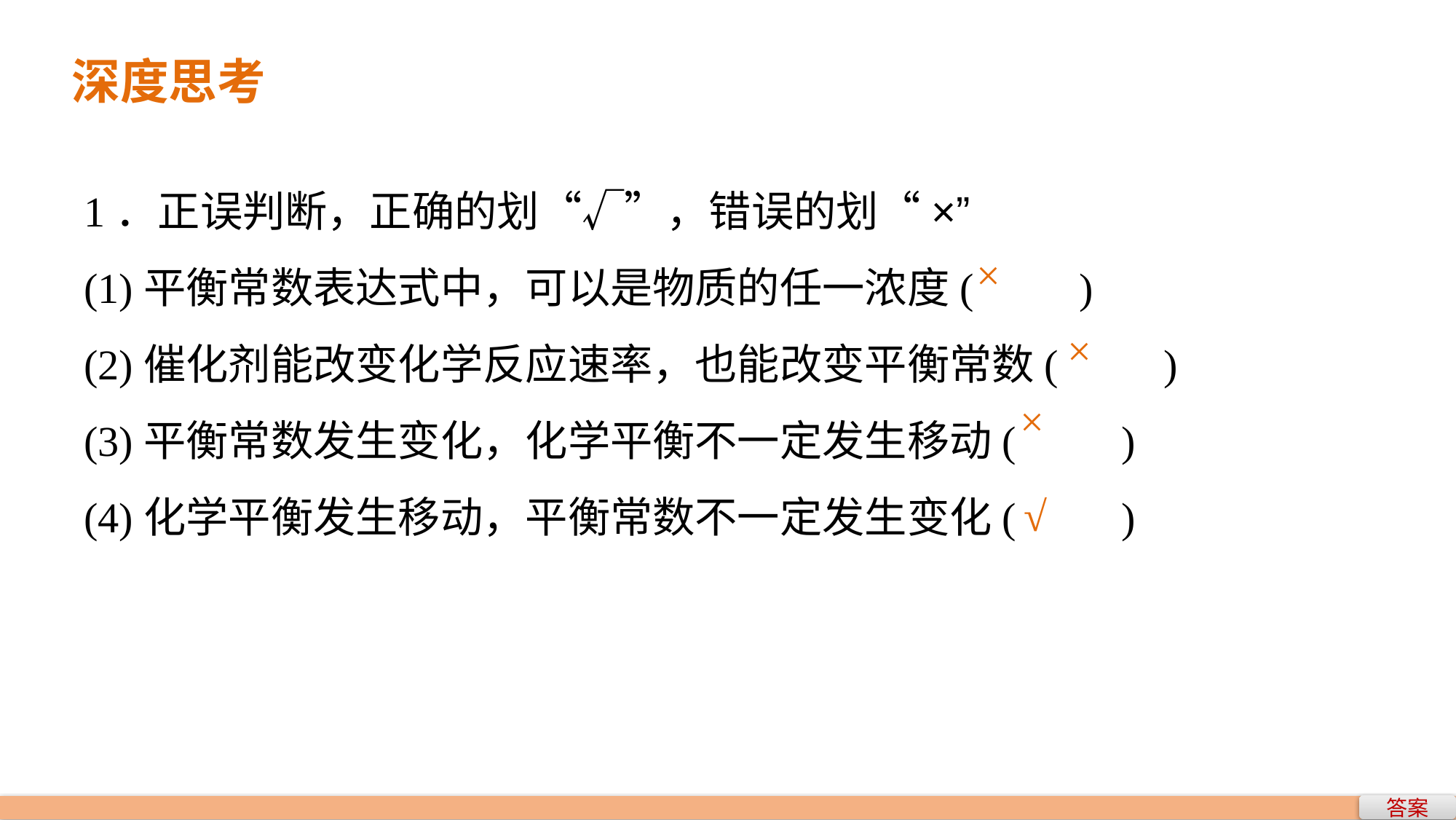

深度思考
1．正误判断，正确的划“√”，错误的划“×”
(1)平衡常数表达式中，可以是物质的任一浓度(　　)
(2)催化剂能改变化学反应速率，也能改变平衡常数(　　)
(3)平衡常数发生变化，化学平衡不一定发生移动(　　)
(4)化学平衡发生移动，平衡常数不一定发生变化(　　)
×
×
×
√
答案